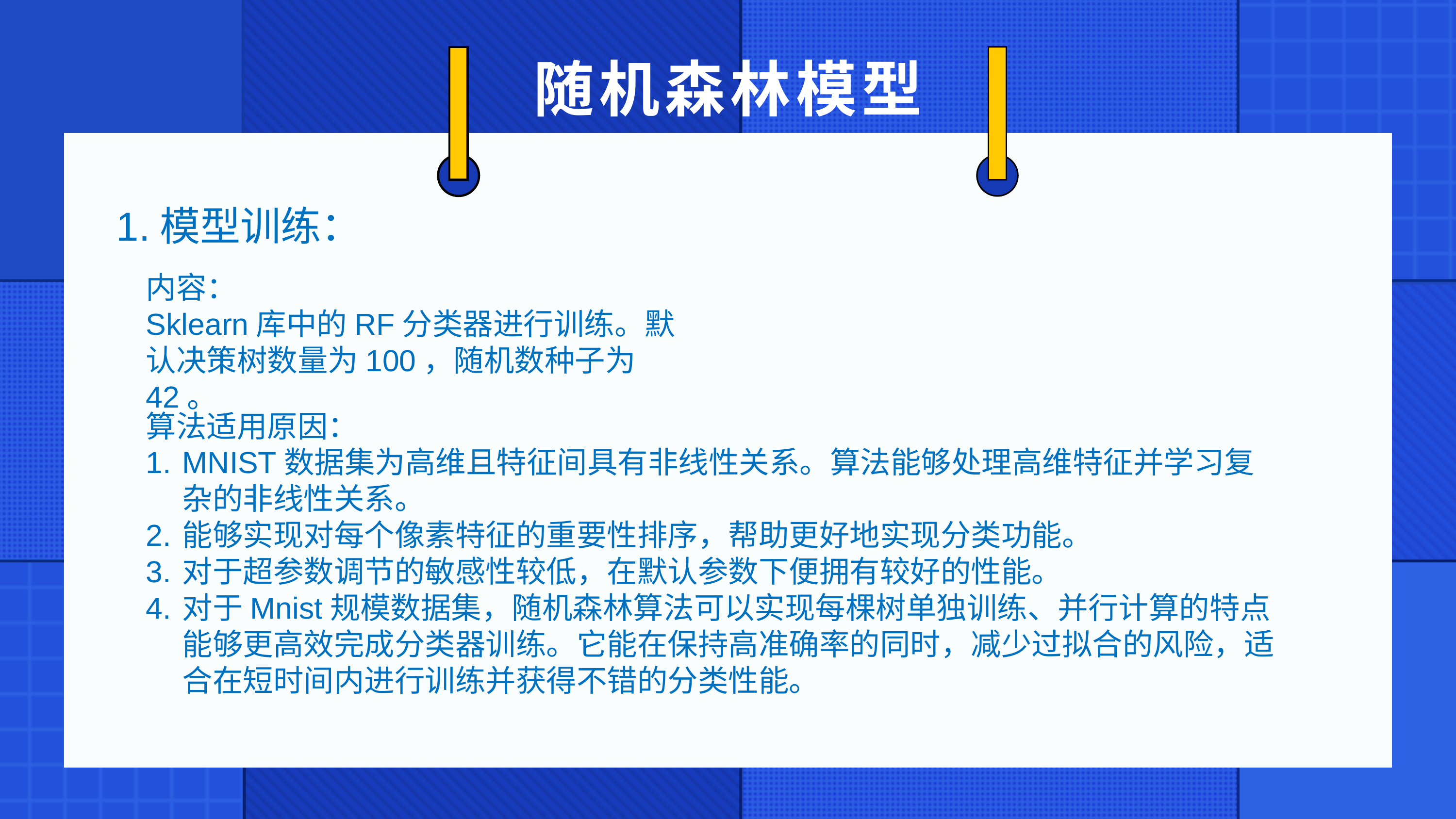

随机森林模型

1.模型训练：

内容：
Sklearn库中的RF分类器进行训练。默认决策树数量为100，随机数种子为42。
算法适用原因：
MNIST数据集为高维且特征间具有非线性关系。算法能够处理高维特征并学习复杂的非线性关系。
能够实现对每个像素特征的重要性排序，帮助更好地实现分类功能。
对于超参数调节的敏感性较低，在默认参数下便拥有较好的性能。
对于Mnist规模数据集，随机森林算法可以实现每棵树单独训练、并行计算的特点能够更高效完成分类器训练。它能在保持高准确率的同时，减少过拟合的风险，适合在短时间内进行训练并获得不错的分类性能。